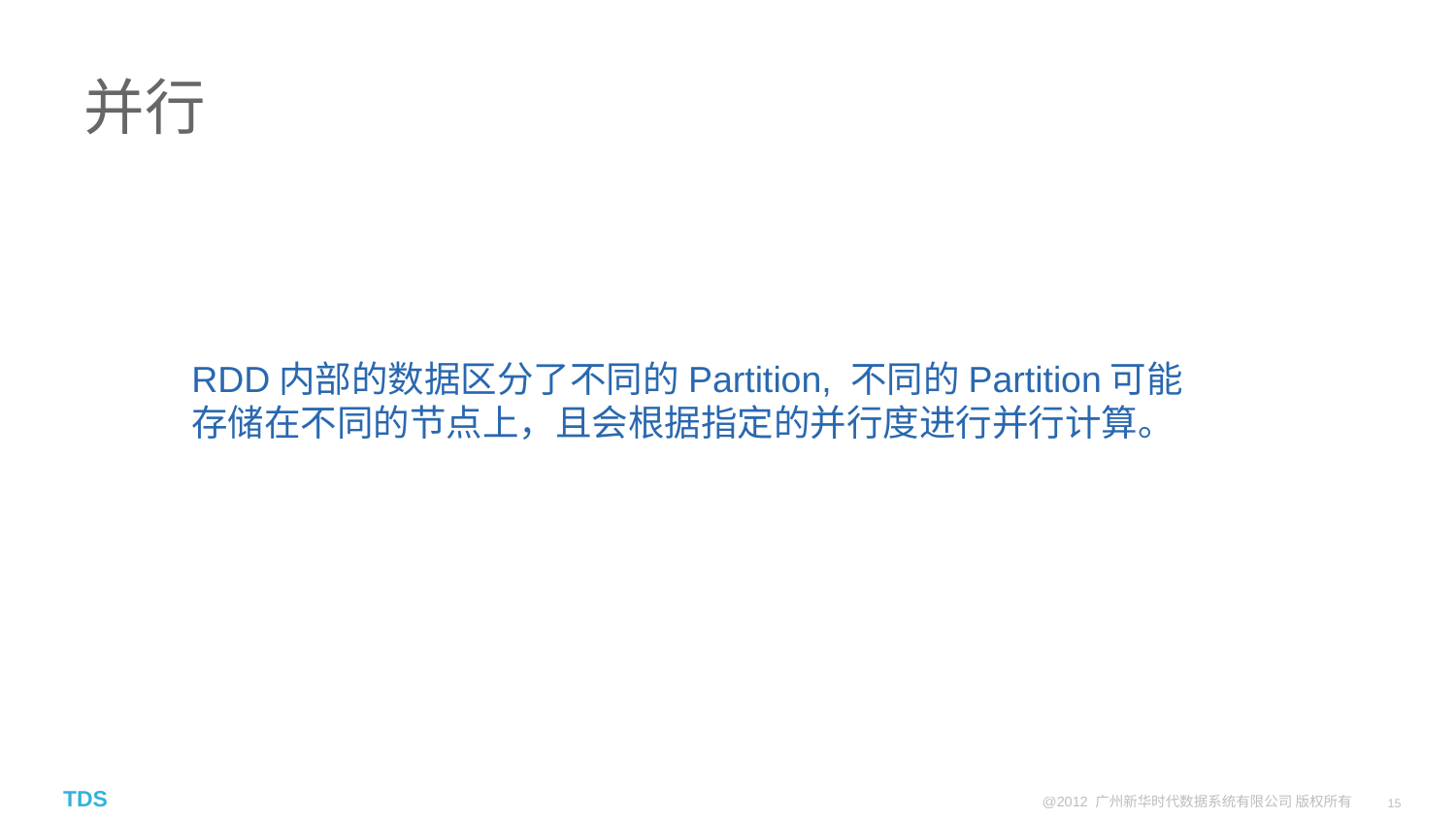

# 并行

RDD内部的数据区分了不同的Partition, 不同的Partition可能存储在不同的节点上，且会根据指定的并行度进行并行计算。